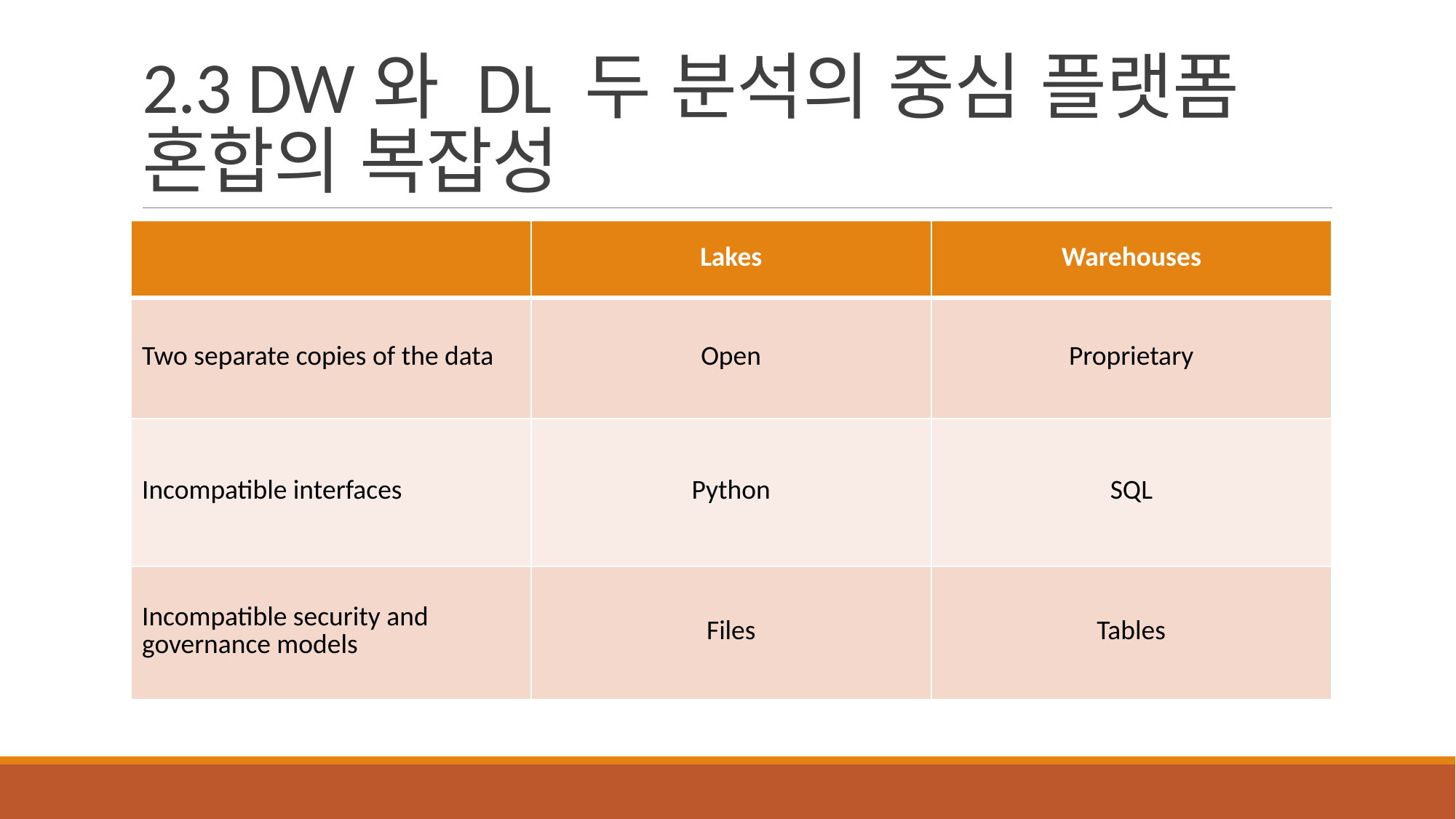

# 2.3 DW와 DL 두 분석의 중심 플랫폼 혼합의 복잡성
|  | Lakes | Warehouses |
| --- | --- | --- |
| Two separate copies of the data | Open | Proprietary |
| Incompatible interfaces | Python | SQL |
| Incompatible security and governance models | Files | Tables |